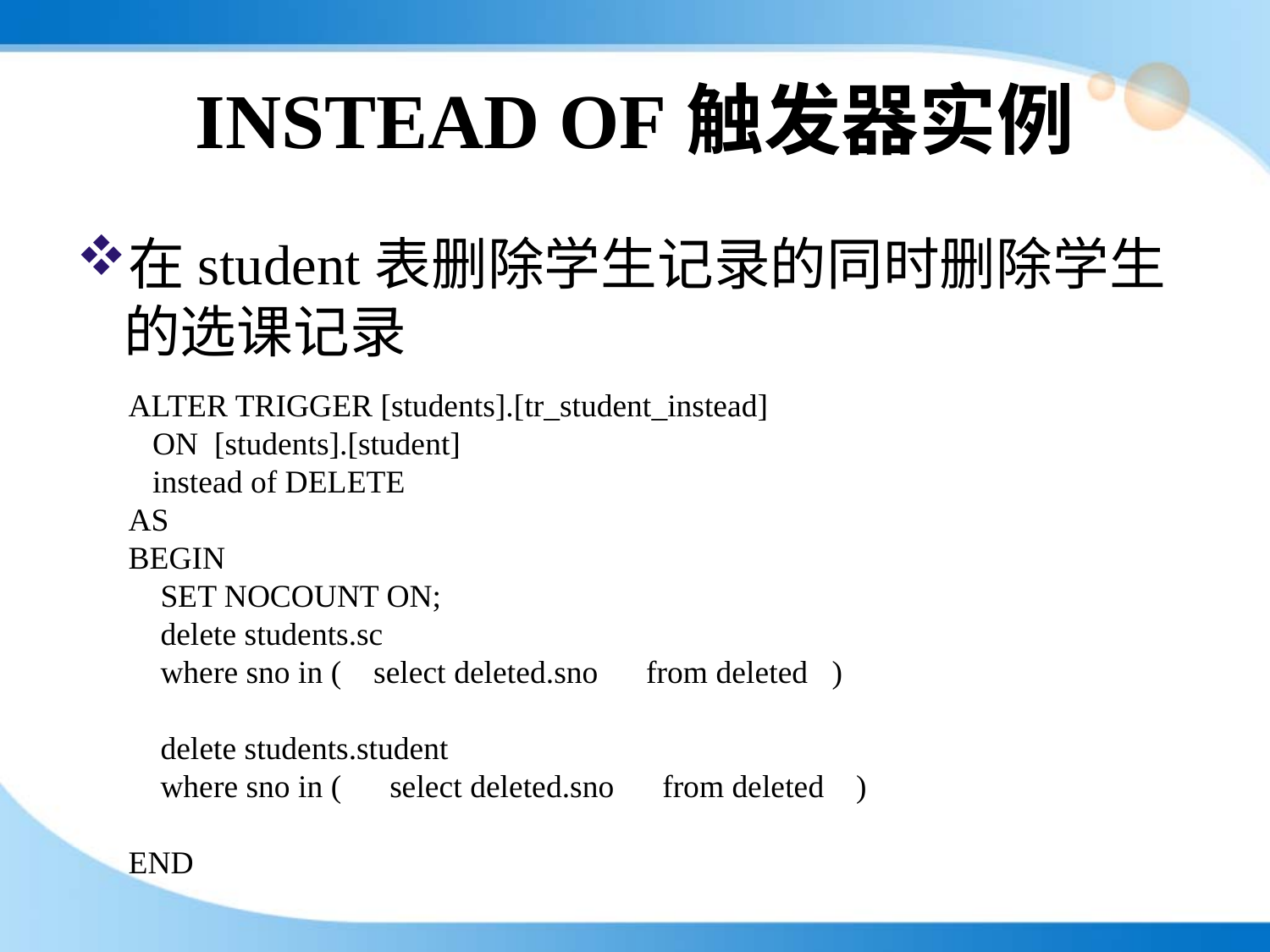

# INSTEAD OF触发器实例
在student表删除学生记录的同时删除学生的选课记录
ALTER TRIGGER [students].[tr_student_instead]
   ON  [students].[student]
   instead of DELETE
AS
BEGIN
    SET NOCOUNT ON;
    delete students.sc
    where sno in (    select deleted.sno      from deleted   )

    delete students.student
    where sno in (      select deleted.sno      from deleted    )

END